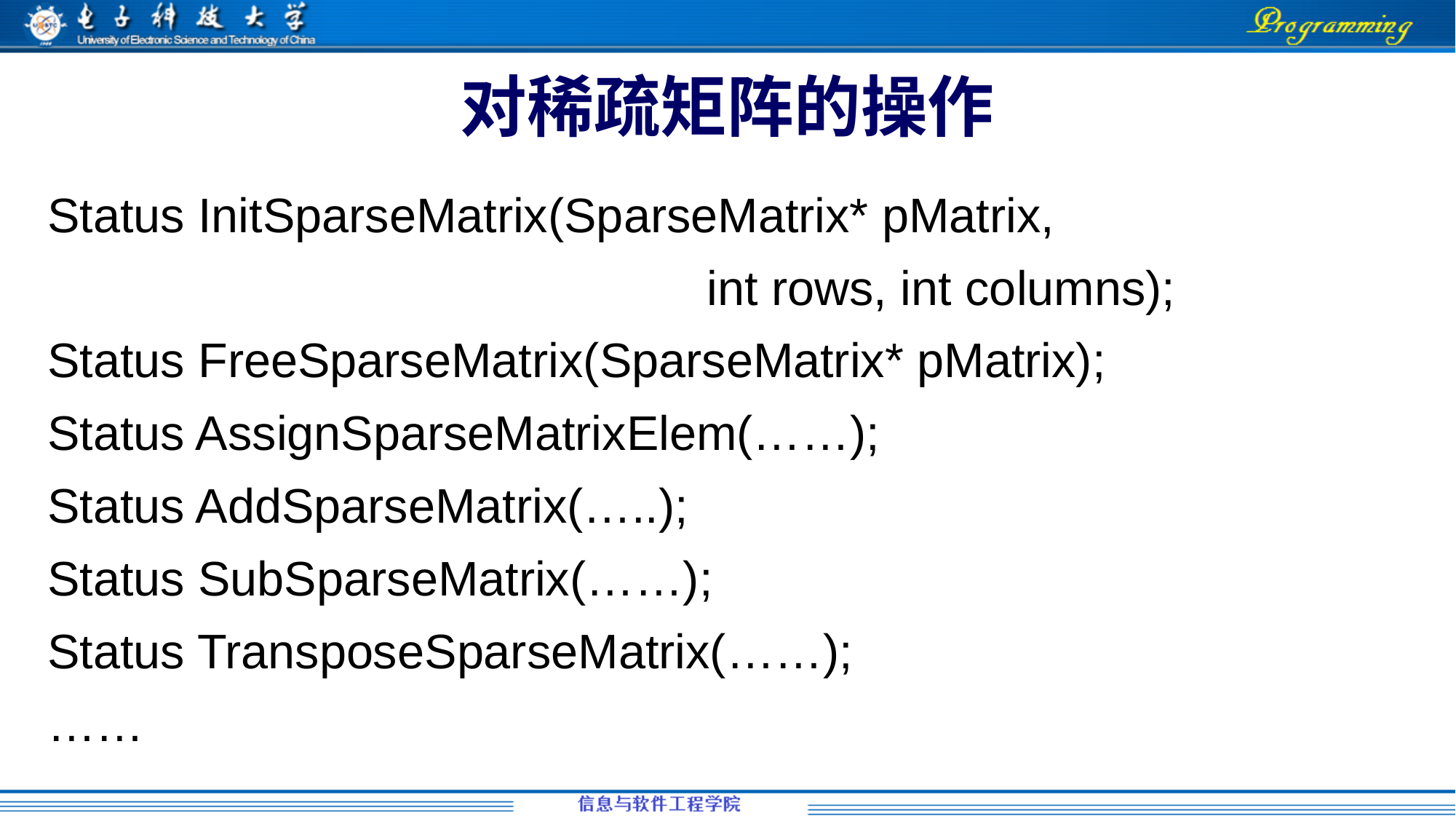

# 对稀疏矩阵的操作
Status InitSparseMatrix(SparseMatrix* pMatrix,
                                                 int rows, int columns);
Status FreeSparseMatrix(SparseMatrix* pMatrix);
Status AssignSparseMatrixElem(……);
Status AddSparseMatrix(…..);
Status SubSparseMatrix(……);
Status TransposeSparseMatrix(……);
……